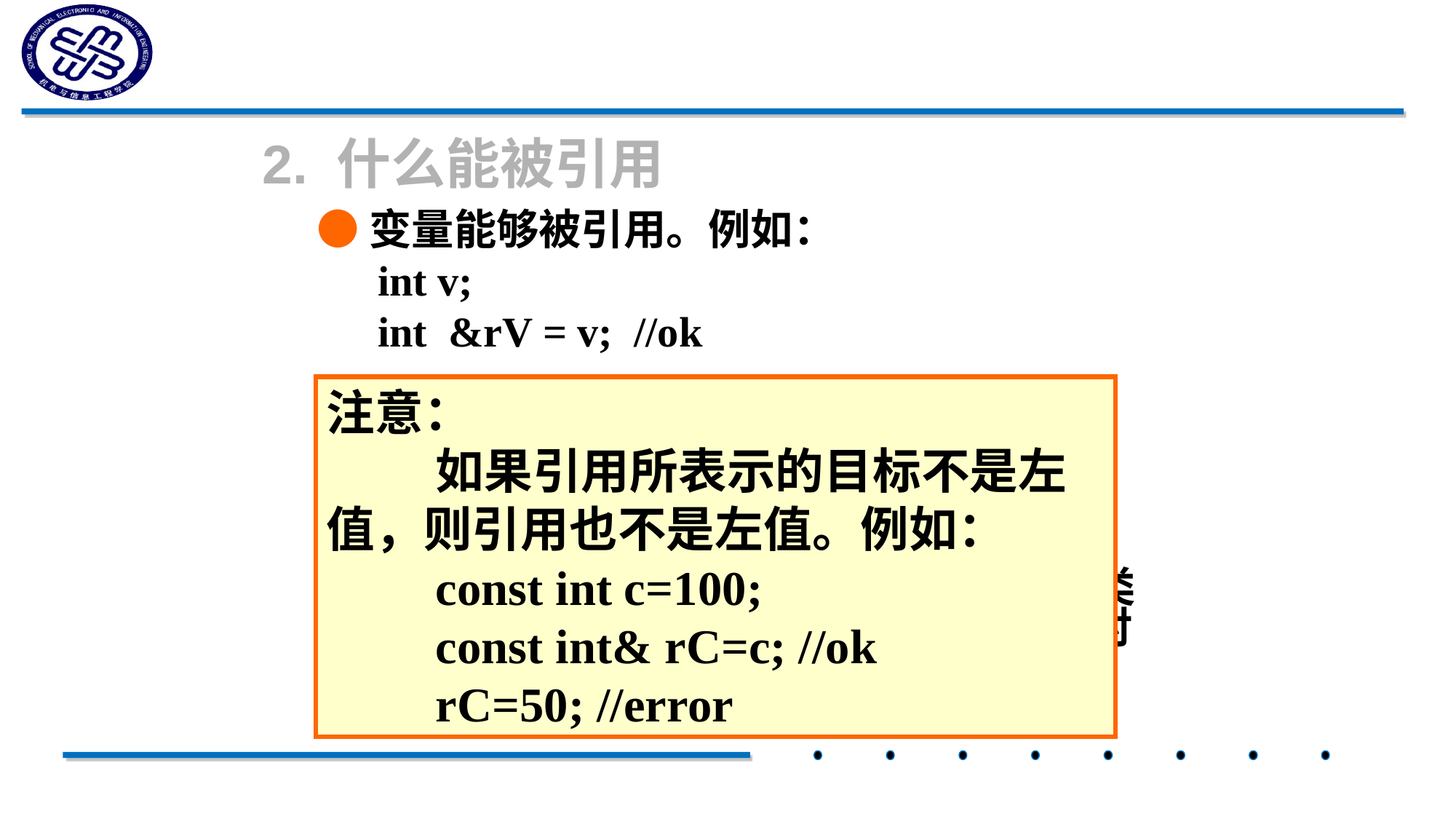

2. 什么能被引用
     ●变量能够被引用。例如：
	int v;
	int  &rV = v;  //ok
●常量能够被引用。例如：
    const int c = 100;
    const int &rC = c;  //ok
注意：
	如果引用所表示的目标不是左值，则引用也不是左值。例如：
	const int c=100;
	const int& rC=c; //ok
	rC=50; //error
●若一个变量声明为T&，必须用一个T类型的变量或对象，或能够转换为T类型的对象进行初始化。例如：
   double  &rr = 1;  //error